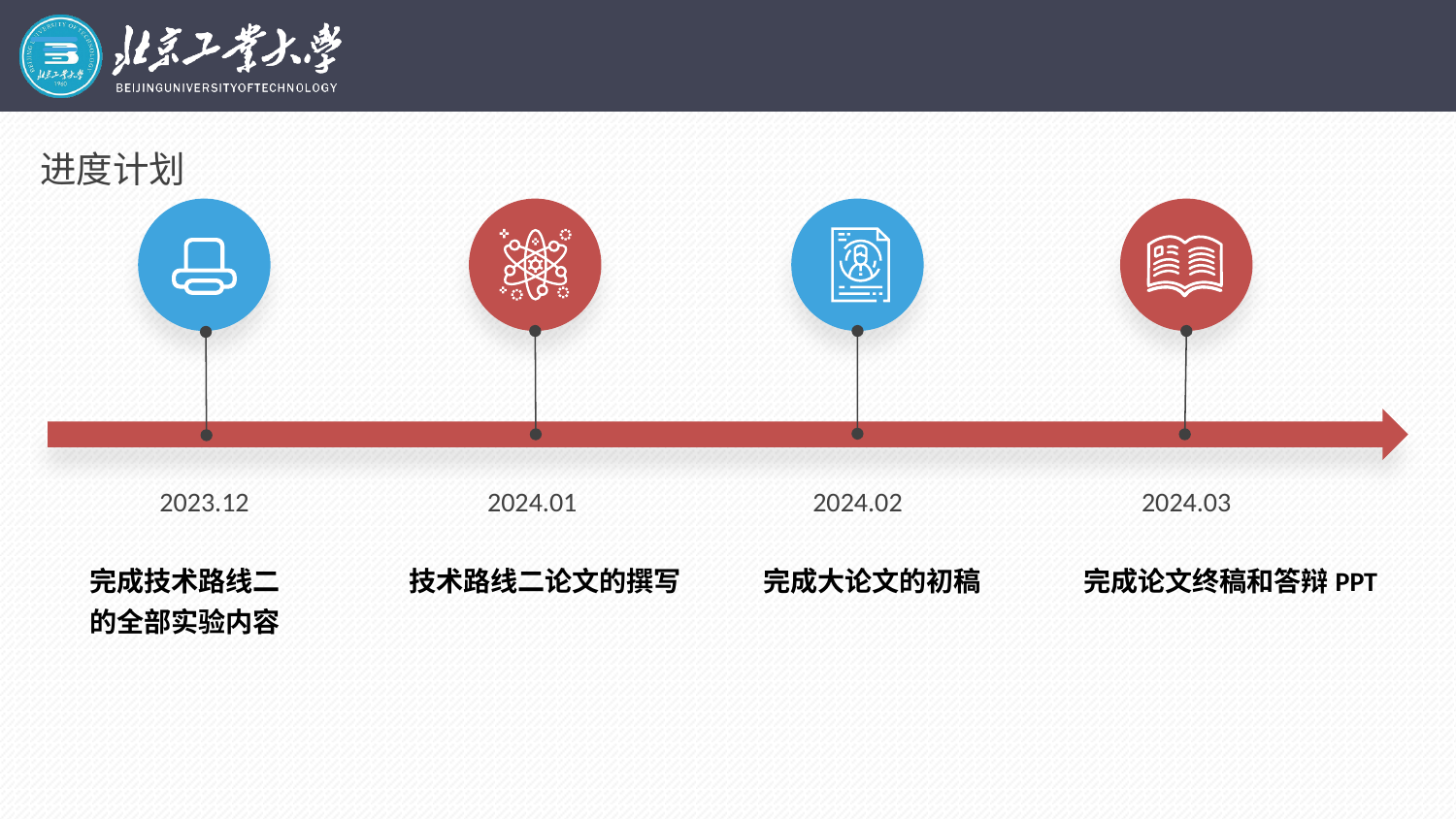

进度计划

2023.12
2024.01
2024.02
2024.03
完成技术路线二的全部实验内容
技术路线二论文的撰写
完成论文终稿和答辩PPT
完成大论文的初稿